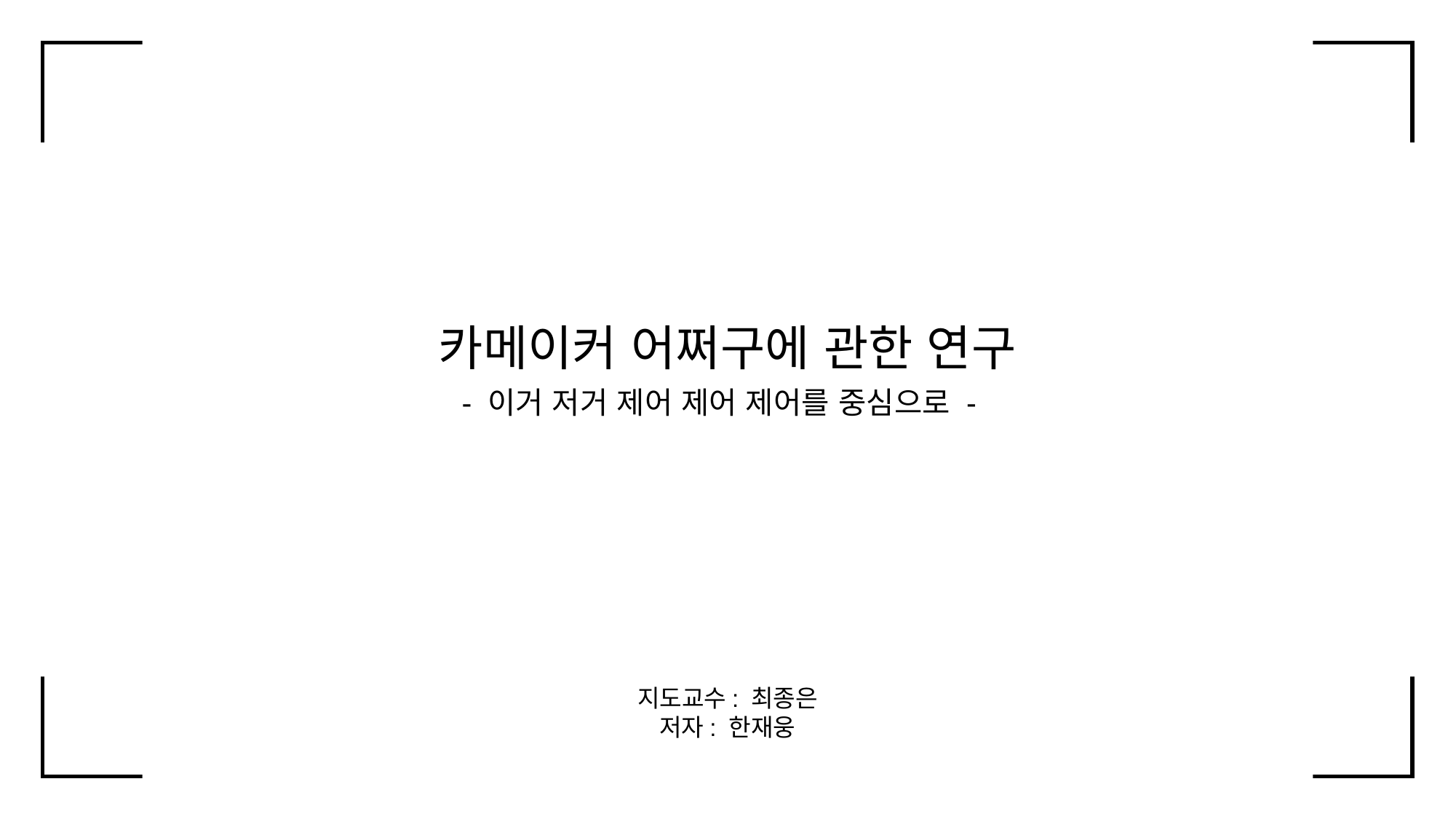

카메이커 어쩌구에 관한 연구
- 이거 저거 제어 제어 제어를 중심으로 -
지도교수: 최종은
저자: 한재웅